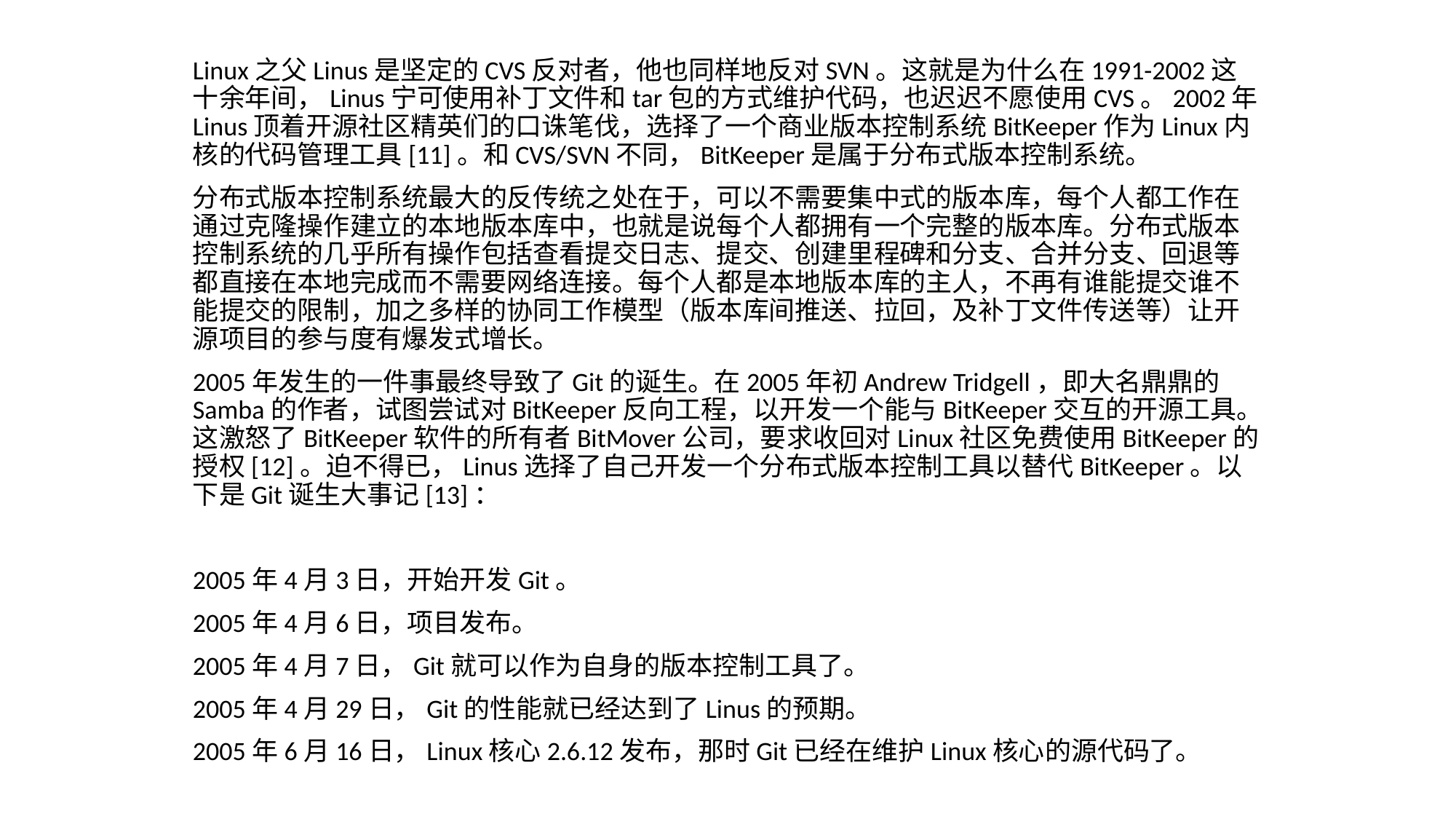

Linux之父Linus是坚定的CVS反对者，他也同样地反对SVN。这就是为什么在1991-2002这十余年间，Linus宁可使用补丁文件和tar包的方式维护代码，也迟迟不愿使用CVS。2002年Linus顶着开源社区精英们的口诛笔伐，选择了一个商业版本控制系统BitKeeper作为Linux内核的代码管理工具[11]。和CVS/SVN不同，BitKeeper是属于分布式版本控制系统。
分布式版本控制系统最大的反传统之处在于，可以不需要集中式的版本库，每个人都工作在通过克隆操作建立的本地版本库中，也就是说每个人都拥有一个完整的版本库。分布式版本控制系统的几乎所有操作包括查看提交日志、提交、创建里程碑和分支、合并分支、回退等都直接在本地完成而不需要网络连接。每个人都是本地版本库的主人，不再有谁能提交谁不能提交的限制，加之多样的协同工作模型（版本库间推送、拉回，及补丁文件传送等）让开源项目的参与度有爆发式增长。
2005年发生的一件事最终导致了Git的诞生。在2005年初Andrew Tridgell，即大名鼎鼎的Samba的作者，试图尝试对BitKeeper反向工程，以开发一个能与BitKeeper交互的开源工具。这激怒了BitKeeper软件的所有者BitMover公司，要求收回对Linux社区免费使用BitKeeper的授权[12]。迫不得已，Linus选择了自己开发一个分布式版本控制工具以替代BitKeeper。以下是Git诞生大事记[13]：

2005年4月3日，开始开发Git。
2005年4月6日，项目发布。
2005年4月7日，Git就可以作为自身的版本控制工具了。
2005年4月29日，Git的性能就已经达到了Linus的预期。
2005年6月16日，Linux核心2.6.12发布，那时Git已经在维护Linux核心的源代码了。